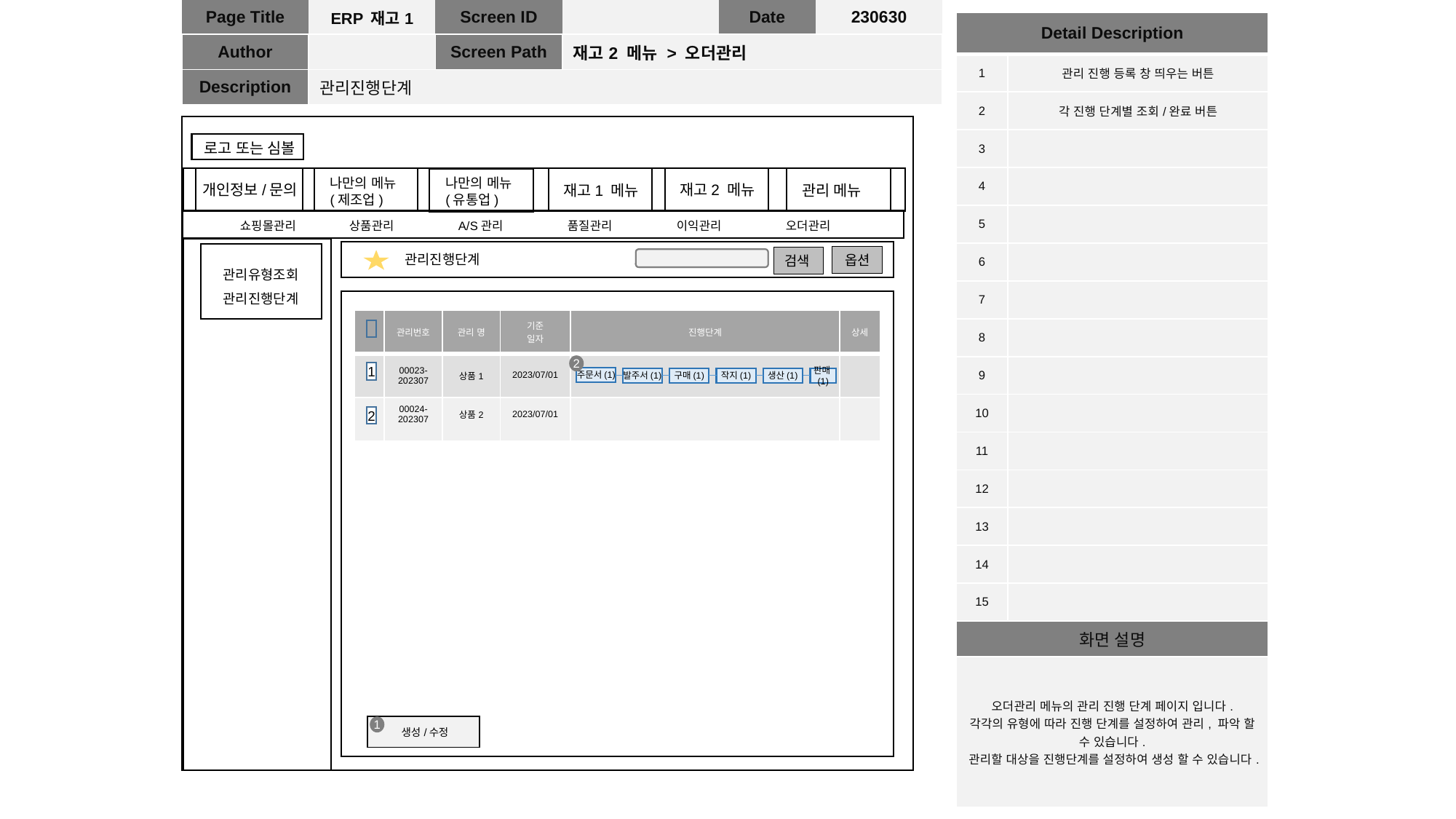

| Page Title | ERP 재고1 | Screen ID |  | Date | 230630 |
| --- | --- | --- | --- | --- | --- |
| Author |  | Screen Path | 재고2 메뉴 > 오더관리 |  |  |
| Description | 관리진행단계 |  |  |  |  |
| Detail Description |  |
| --- | --- |
| 1 | 관리 진행 등록 창 띄우는 버튼 |
| 2 | 각 진행 단계별 조회/완료 버튼 |
| 3 |  |
| 4 |  |
| 5 |  |
| 6 |  |
| 7 |  |
| 8 |  |
| 9 |  |
| 10 |  |
| 11 |  |
| 12 |  |
| 13 |  |
| 14 |  |
| 15 |  |
| 화면 설명 |  |
| 오더관리 메뉴의 관리 진행 단계 페이지 입니다. 각각의 유형에 따라 진행 단계를 설정하여 관리, 파악 할 수 있습니다. 관리할 대상을 진행단계를 설정하여 생성 할 수 있습니다. |  |

로고 또는 심볼

나만의 메뉴(제조업)
나만의 메뉴(유통업)
재고2 메뉴
개인정보/문의
재고1 메뉴
관리 메뉴

쇼핑몰관리	상품관리	A/S관리	품질관리 	이익관리	오더관리

관리진행단계
옵션
옵션
검색

관리유형조회
관리진행단계
3

|  | 관리번호 | 관리 명 | 기준 일자 | 진행단계 | 상세 |
| --- | --- | --- | --- | --- | --- |
|  | 00023- 202307 | 상품1 | 2023/07/01 |  |  |
|  | 00024- 202307 | 상품2 | 2023/07/01 |  |  |

2
1
주문서(1)
발주서(1)
구매(1)
작지(1)
생산(1)
판매(1)
2
| 생성/수정 |
| --- |
1